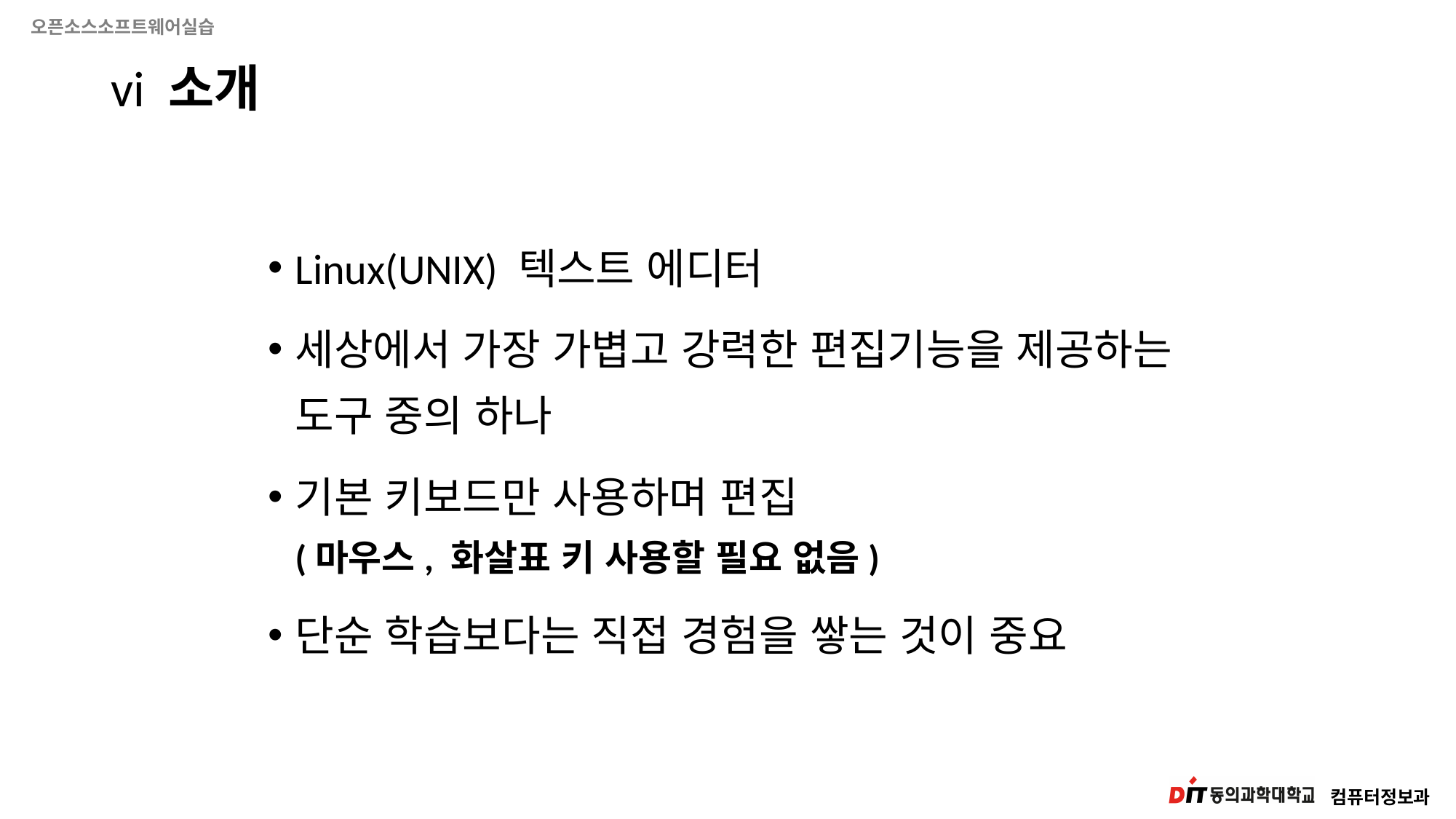

# vi 소개
Linux(UNIX) 텍스트 에디터
세상에서 가장 가볍고 강력한 편집기능을 제공하는 도구 중의 하나
기본 키보드만 사용하며 편집
(마우스, 화살표 키 사용할 필요 없음)
단순 학습보다는 직접 경험을 쌓는 것이 중요